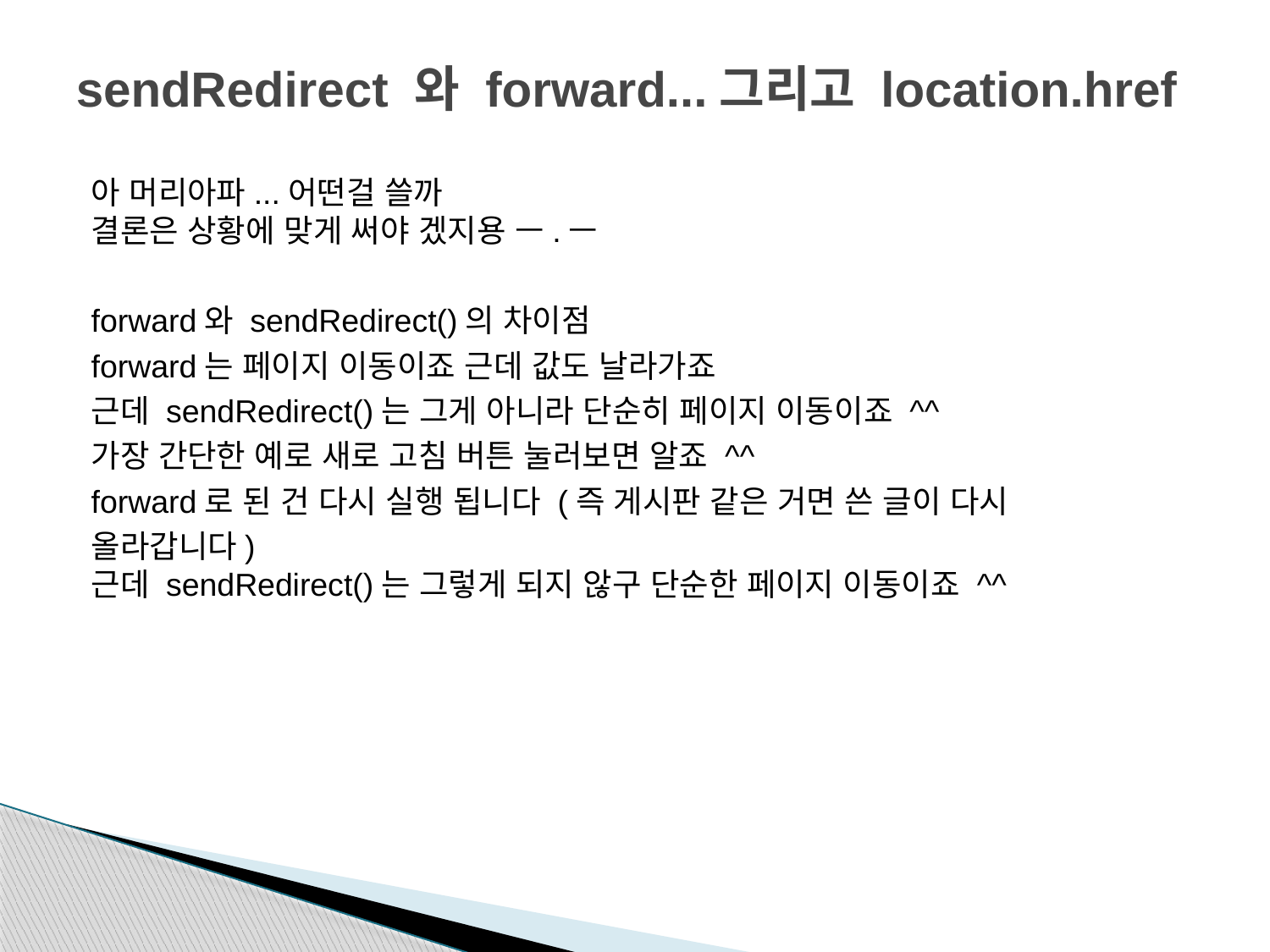

# sendRedirect 와 forward...그리고 location.href
아 머리아파...어떤걸 쓸까
결론은 상황에 맞게 써야 겠지용 ㅡ.ㅡ

forward와 sendRedirect()의 차이점
forward는 페이지 이동이죠 근데 값도 날라가죠
근데 sendRedirect()는 그게 아니라 단순히 페이지 이동이죠 ^^
가장 간단한 예로 새로 고침 버튼 눌러보면 알죠 ^^
forward로 된 건 다시 실행 됩니다 (즉 게시판 같은 거면 쓴 글이 다시
올라갑니다)
근데 sendRedirect()는 그렇게 되지 않구 단순한 페이지 이동이죠 ^^